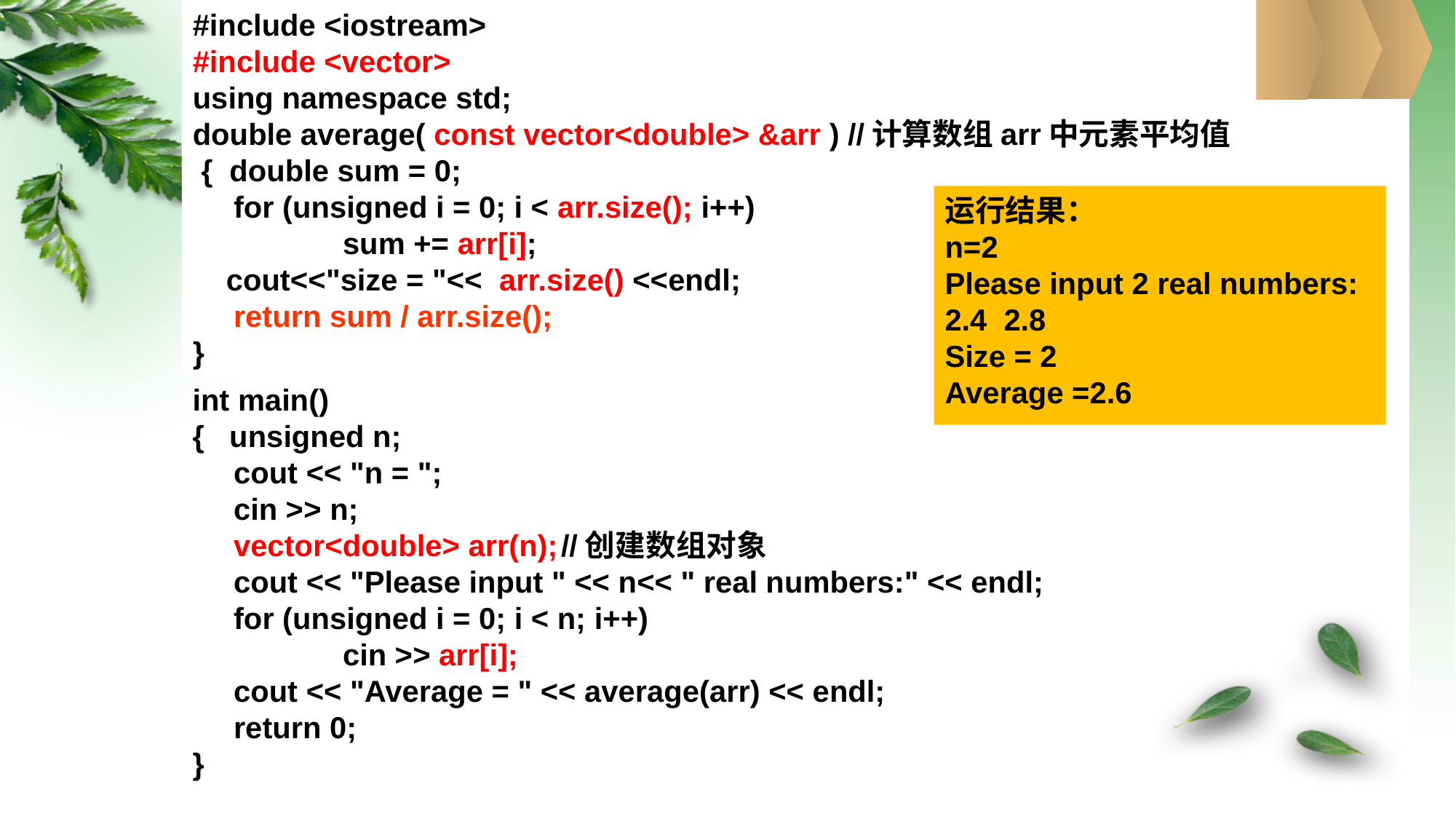

#include <iostream>
#include <vector>
using namespace std;
double average( const vector<double> &arr ) //计算数组arr中元素平均值
 {  double sum = 0;
	for (unsigned i = 0; i < arr.size(); i++)
		sum += arr[i];
    cout<<"size = "<<  arr.size() <<endl;
	return sum / arr.size();
}

运行结果：
n=2
Please input 2 real numbers:
2.4  2.8
Size = 2
Average =2.6

int main()
{   unsigned n;
	cout << "n = ";
	cin >> n;
	vector<double> arr(n);	//创建数组对象
	cout << "Please input " << n<< " real numbers:" << endl;
	for (unsigned i = 0; i < n; i++)
		cin >> arr[i];
	cout << "Average = " << average(arr) << endl;
	return 0;
}